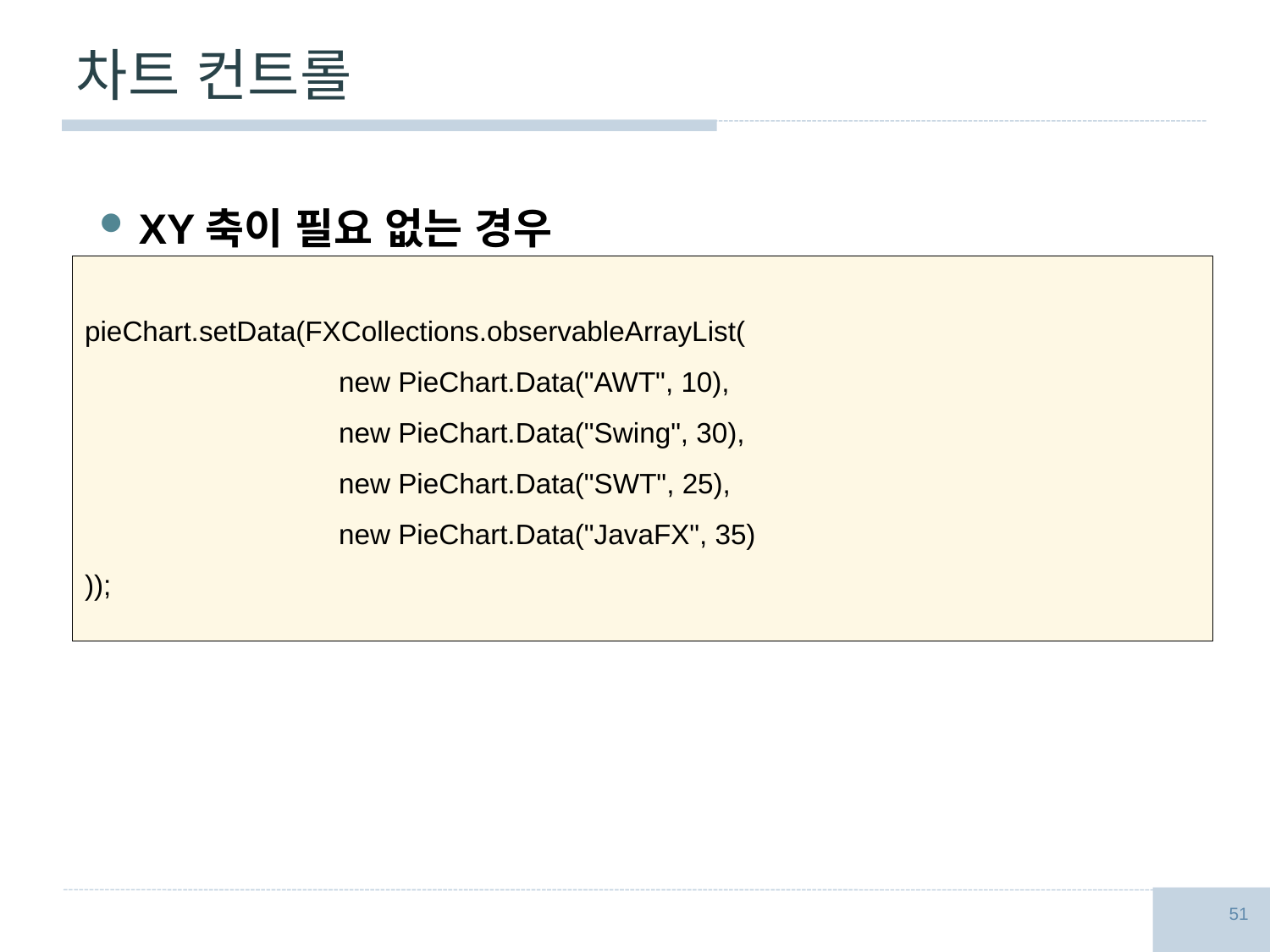

# 차트 컨트롤
XY축이 필요 없는 경우

pieChart.setData(FXCollections.observableArrayList(
		new PieChart.Data("AWT", 10),
		new PieChart.Data("Swing", 30),
		new PieChart.Data("SWT", 25),
		new PieChart.Data("JavaFX", 35)
));